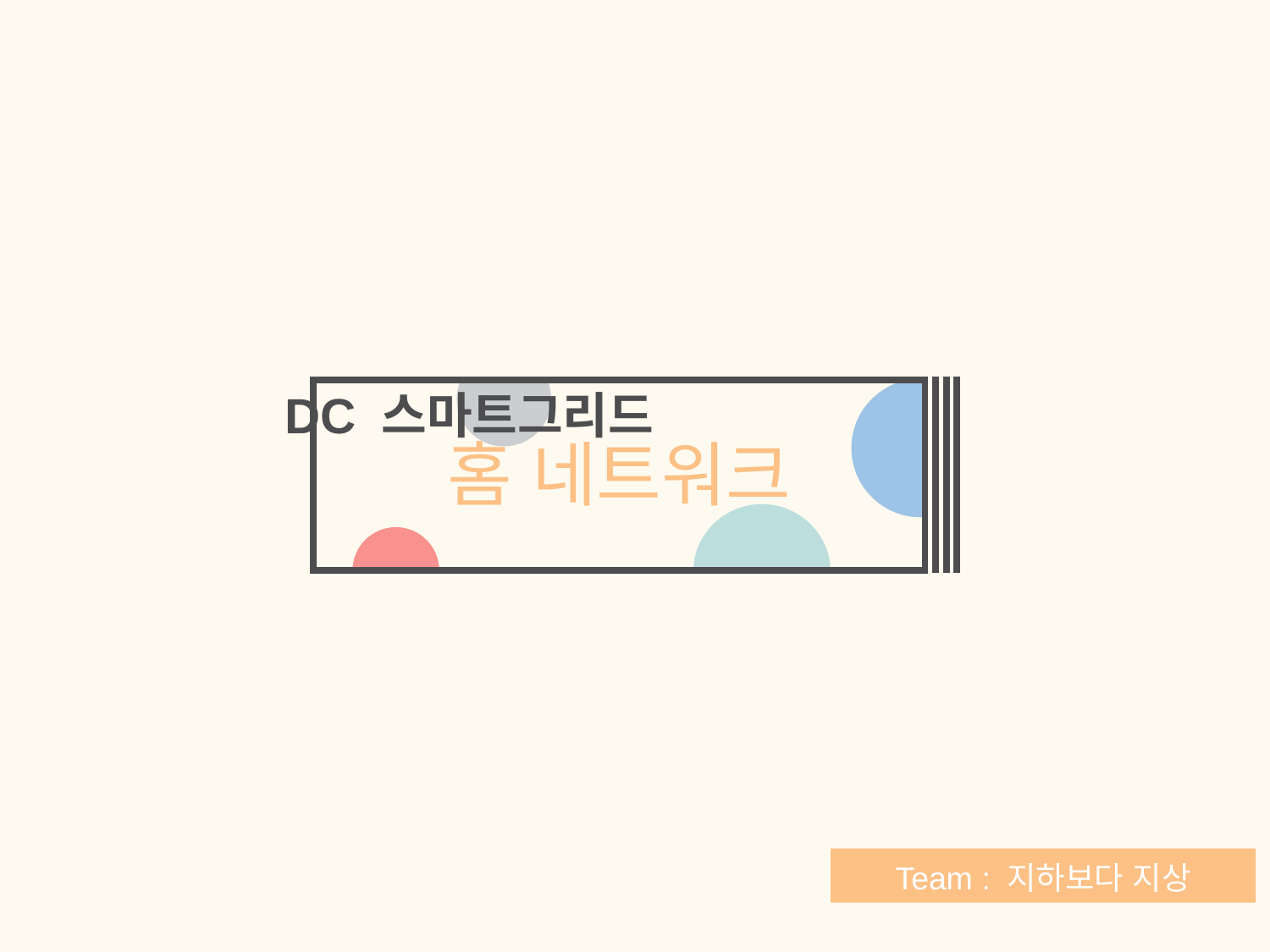

DC 스마트그리드

홈 네트워크

Team : 지하보다 지상